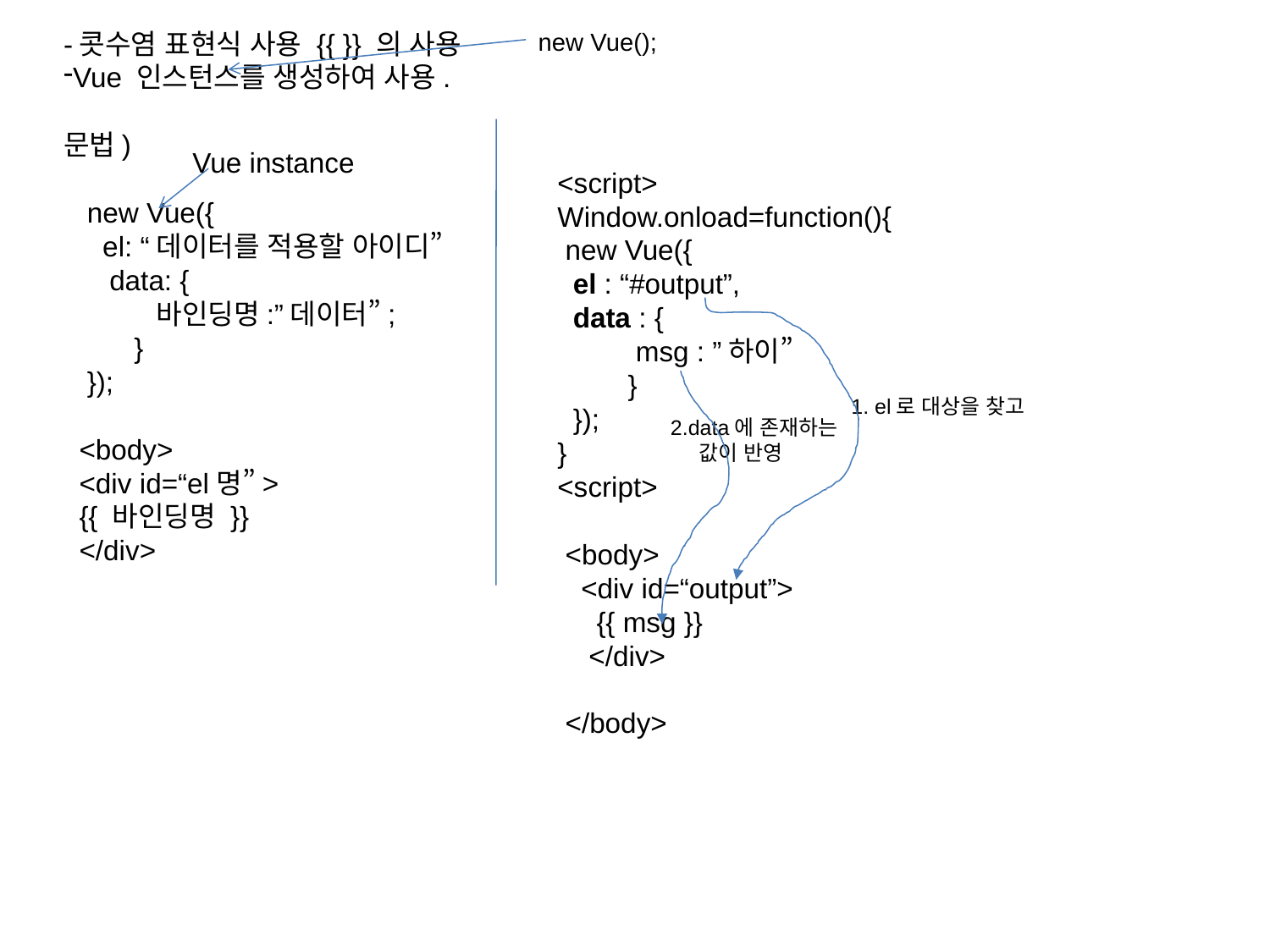

-콧수염 표현식 사용 {{ }} 의 사용
Vue 인스턴스를 생성하여 사용.

문법)

   new Vue({
     el: “데이터를 적용할 아이디”
     data: {
           바인딩명:”데이터”;
         }
   });

  <body>
  <div id=“el명”>
  {{ 바인딩명 }}
  </div>

new Vue();
Vue instance
<script>
Window.onload=function(){
 new Vue({
  el : “#output”,
  data : {
          msg : ”하이”
         }
  });
}
<script>

 <body>
   <div id=“output”>
     {{ msg }}
    </div>

 </body>

1. el로 대상을 찾고
2.data에 존재하는
    값이 반영